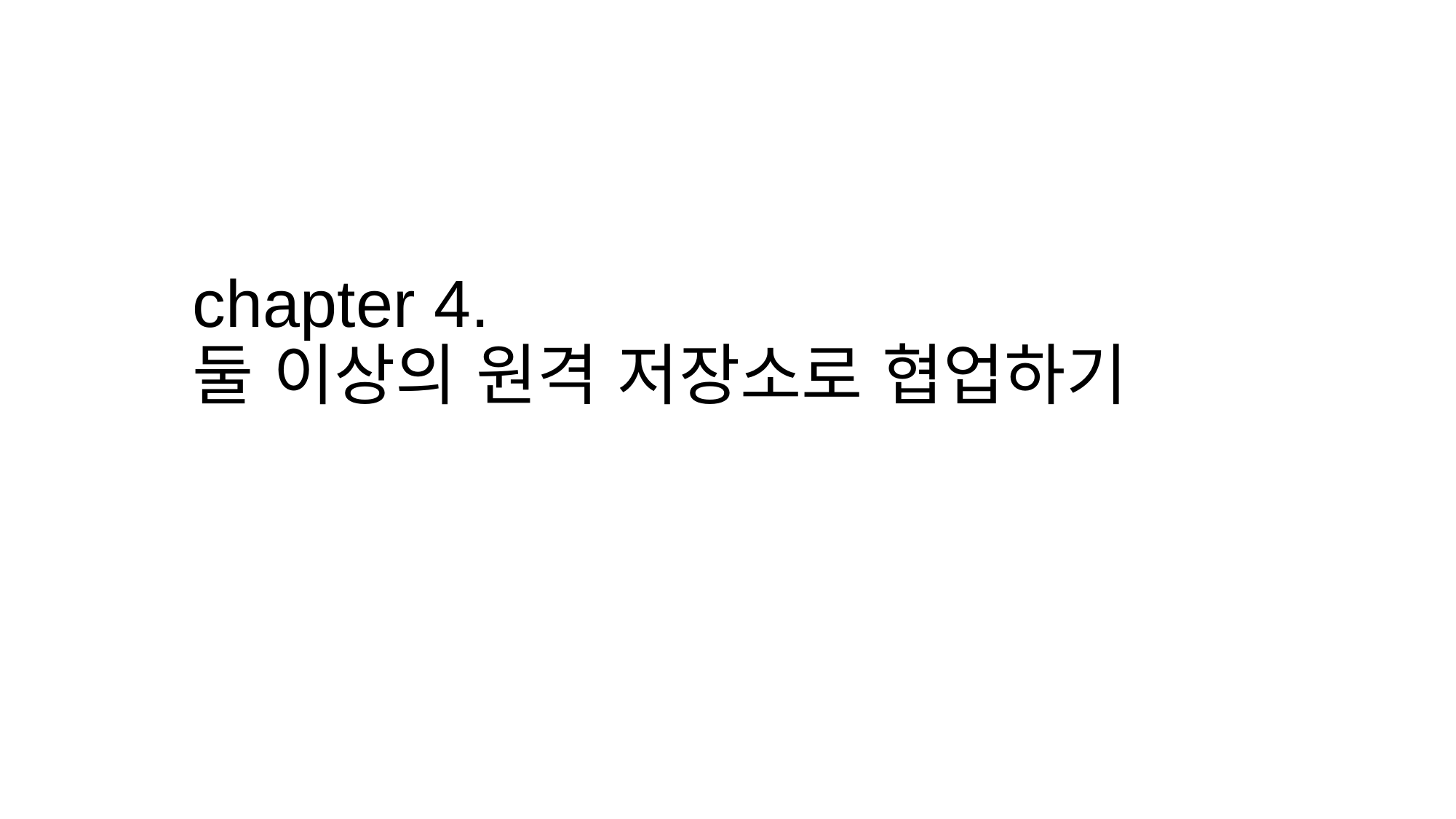

# chapter 4. 둘 이상의 원격 저장소로 협업하기